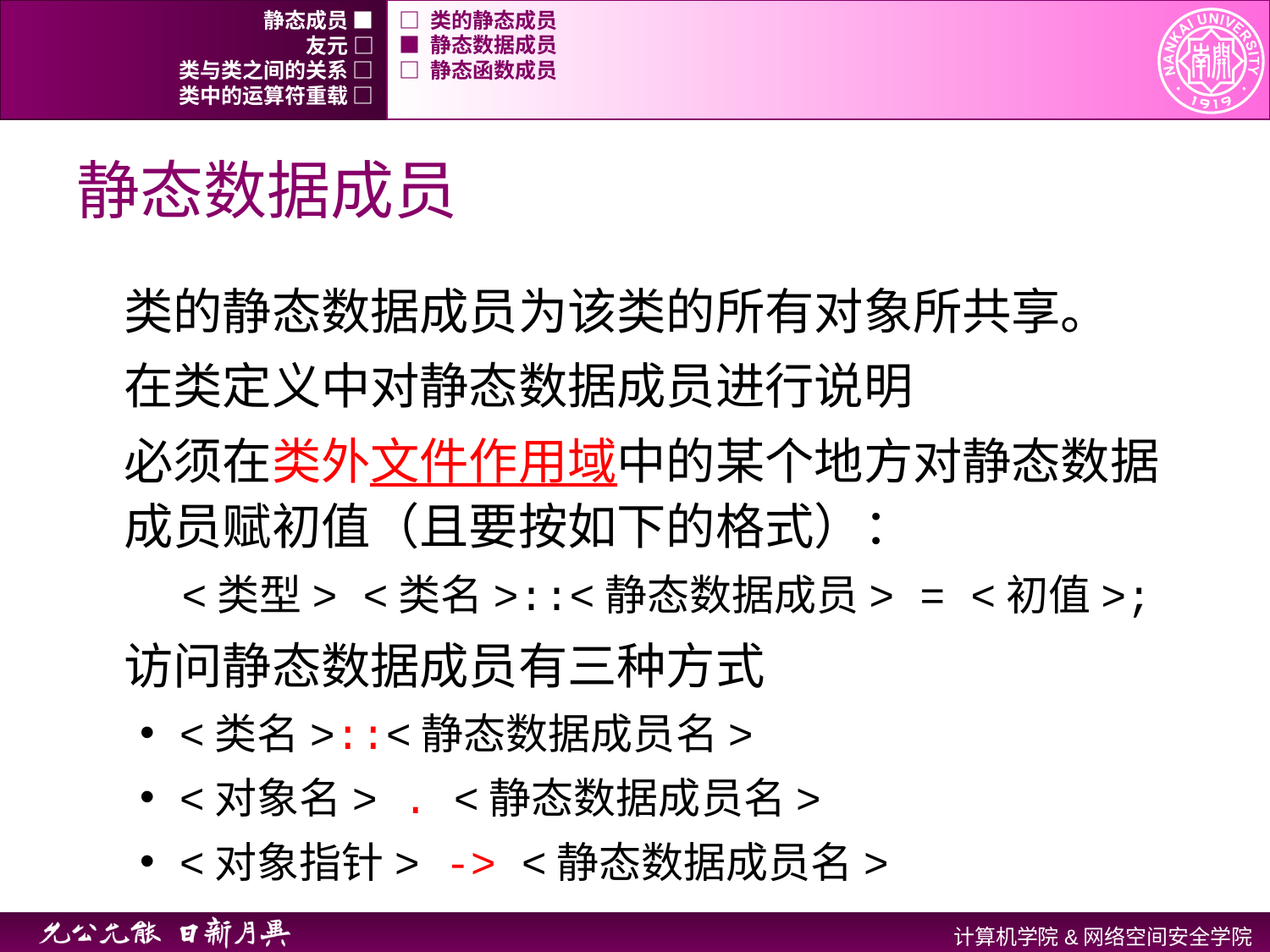

静态成员 ■
□ 类的静态成员
友元 □
■ 静态数据成员
类与类之间的关系 □
□ 静态函数成员
类中的运算符重载 □

# 静态数据成员
类的静态数据成员为该类的所有对象所共享。
在类定义中对静态数据成员进行说明
必须在类外文件作用域中的某个地方对静态数据成员赋初值（且要按如下的格式）：
<类型> <类名>::<静态数据成员> = <初值>;
访问静态数据成员有三种方式
<类名>::<静态数据成员名>
<对象名> . <静态数据成员名>
<对象指针> -> <静态数据成员名>